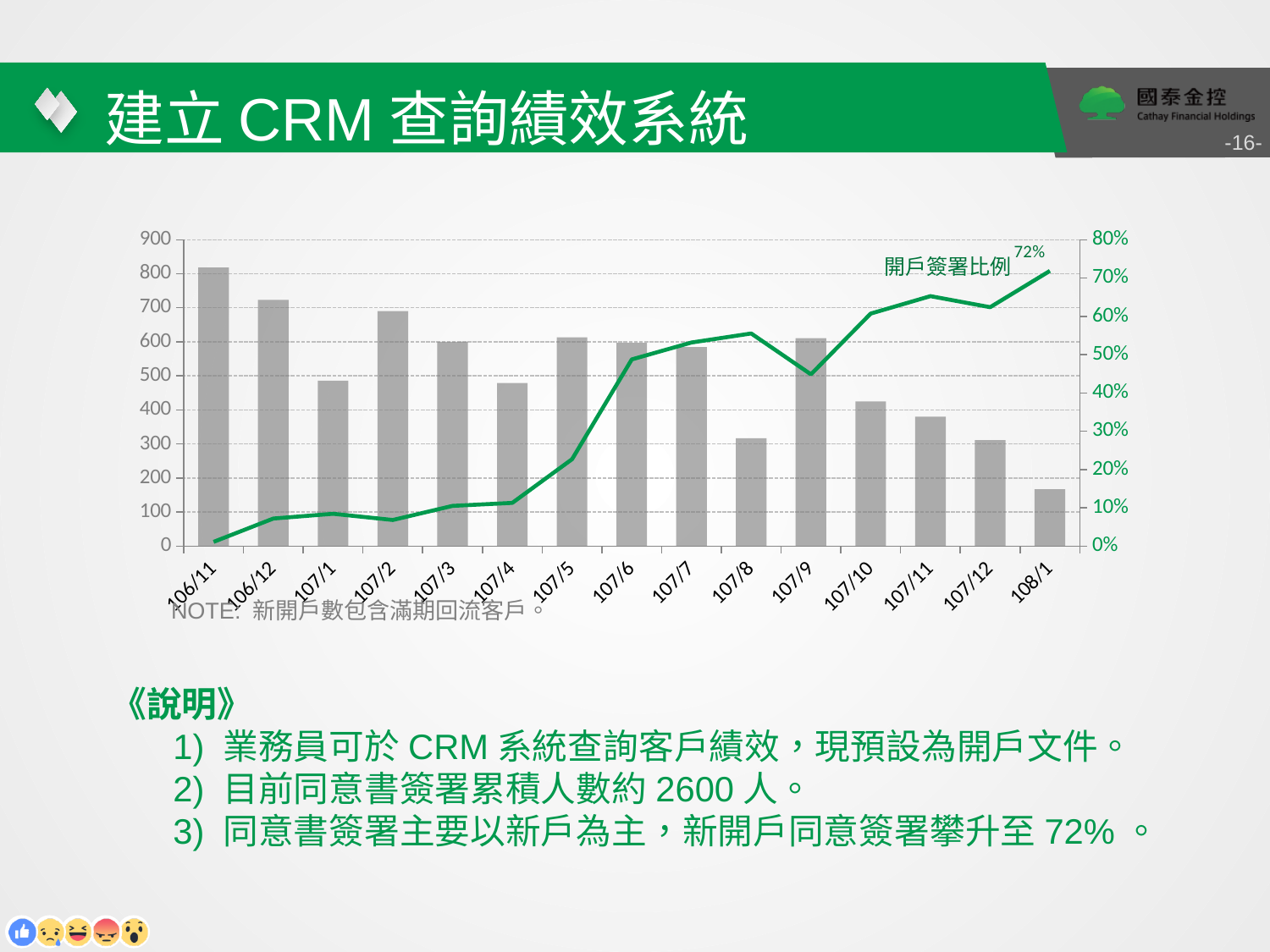

# 建立CRM查詢績效系統
-16-

### Chart

| Category | 每月開戶數 | 每月新戶同意比率 |
|---|---|---|
| 106/11 | 818.0 | 0.011002444987775062 |
| 106/12 | 723.0 | 0.07192254495159059 |
| 107/1 | 486.0 | 0.08436213991769548 |
| 107/2 | 690.0 | 0.06811594202898551 |
| 107/3 | 600.0 | 0.105 |
| 107/4 | 479.0 | 0.1127348643006263 |
| 107/5 | 613.0 | 0.2267536704730832 |
| 107/6 | 597.0 | 0.48743718592964824 |
| 107/7 | 585.0 | 0.5316239316239316 |
| 107/8 | 317.0 | 0.555205047318612 |
| 107/9 | 611.0 | 0.44844517184942717 |
| 107/10 | 425.0 | 0.6070588235294118 |
| 107/11 | 380.0 | 0.6526315789473685 |
| 107/12 | 311.0 | 0.6237942122186495 |
| 108/1 | 167.0 | 0.718562874251497 |
開戶簽署比例
Note: 新開戶數包含滿期回流客戶。
《說明》
業務員可於CRM系統查詢客戶績效，現預設為開戶文件。
目前同意書簽署累積人數約2600人。
同意書簽署主要以新戶為主，新開戶同意簽署攀升至72%。